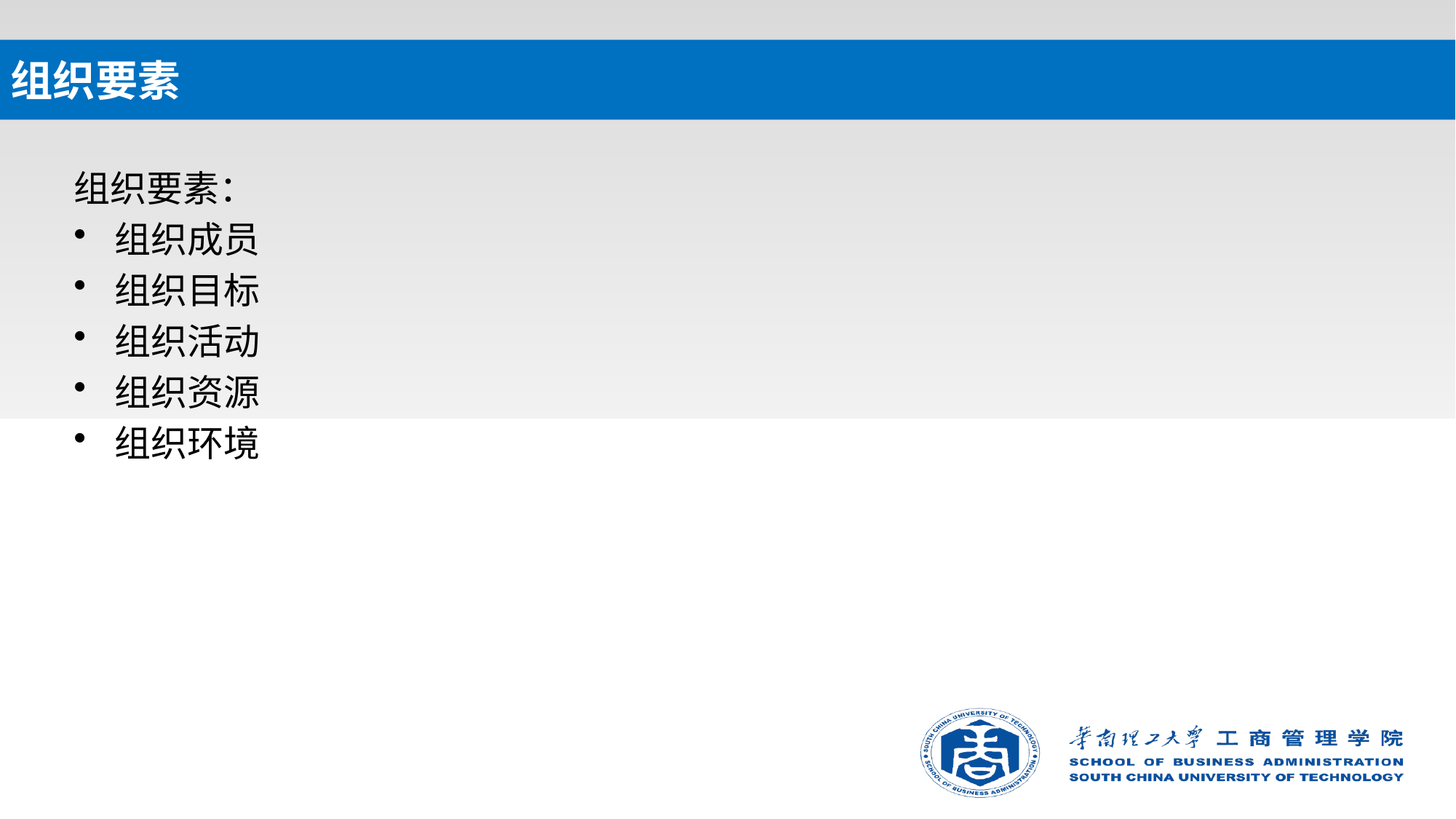

# 组织要素
组织要素：
组织成员
组织目标
组织活动
组织资源
组织环境